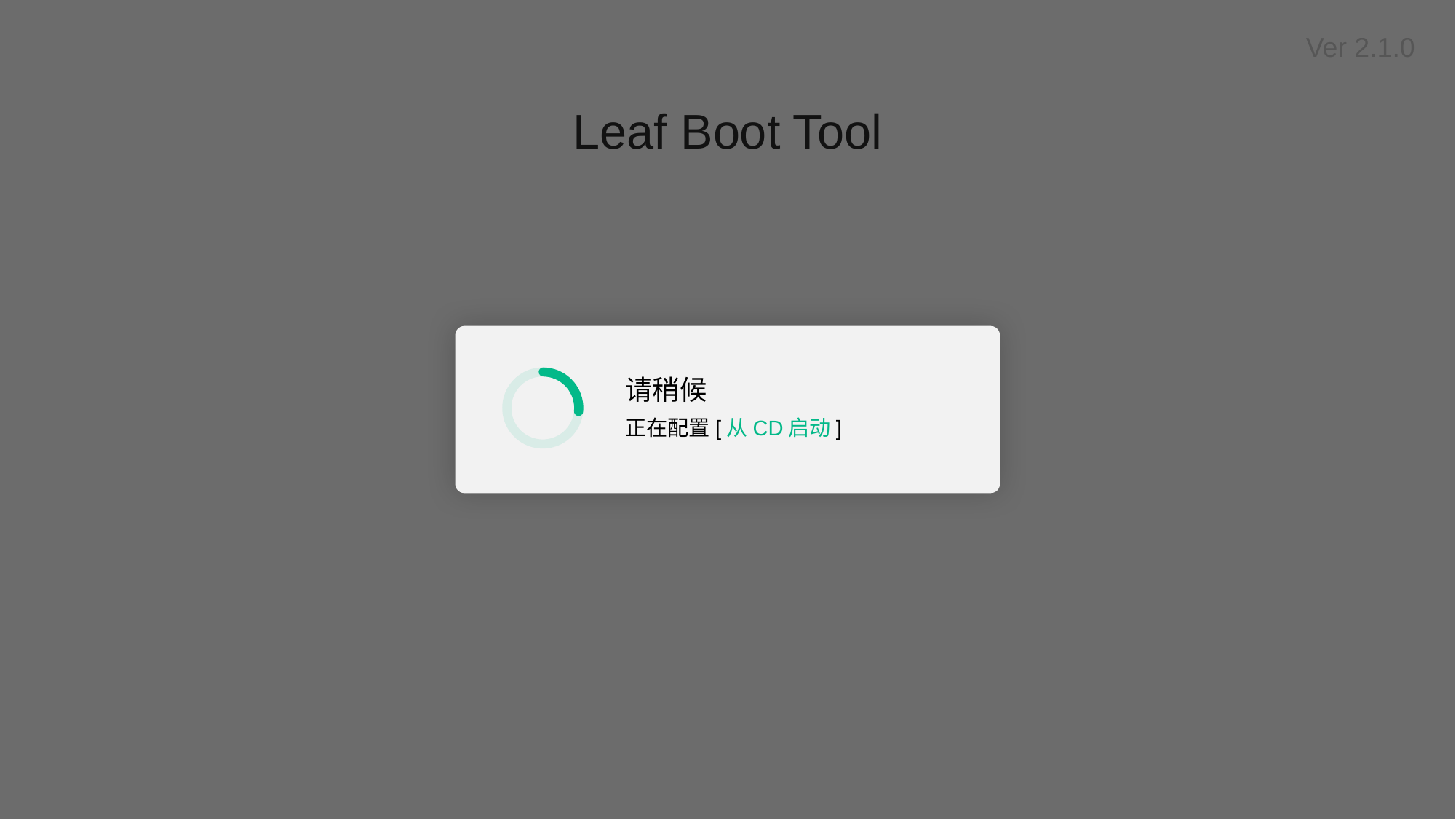

Ver 2.1.0
Leaf Boot Tool

请稍候

正在配置[从CD启动]